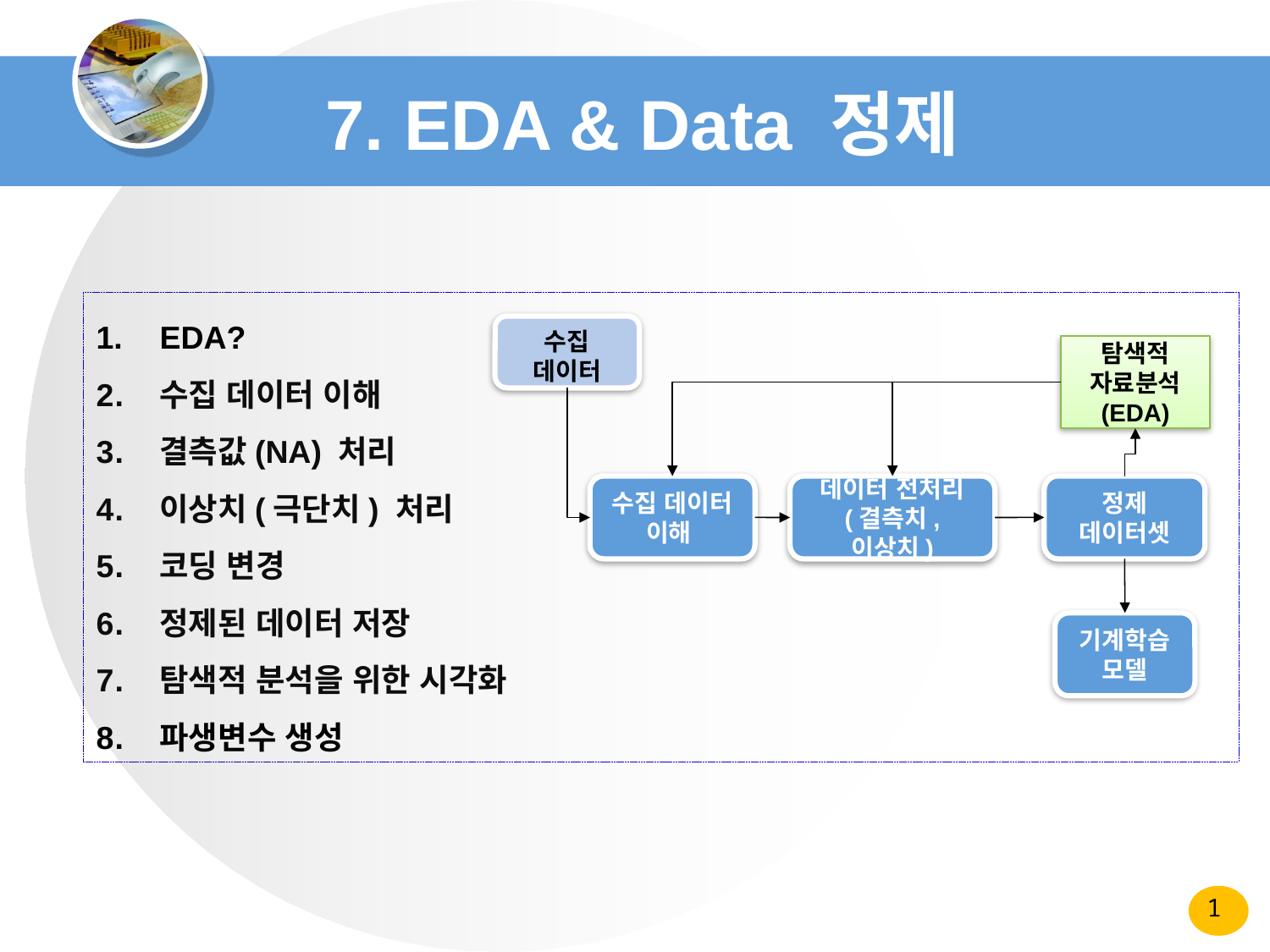

# 7. EDA & Data 정제
EDA?
수집 데이터 이해
결측값(NA) 처리
이상치(극단치) 처리
코딩 변경
정제된 데이터 저장
탐색적 분석을 위한 시각화
파생변수 생성
수집 데이터
탐색적 자료분석
(EDA)
수집 데이터 이해
데이터 전처리
(결측치, 이상치)
정제 데이터셋
기계학습
모델
1